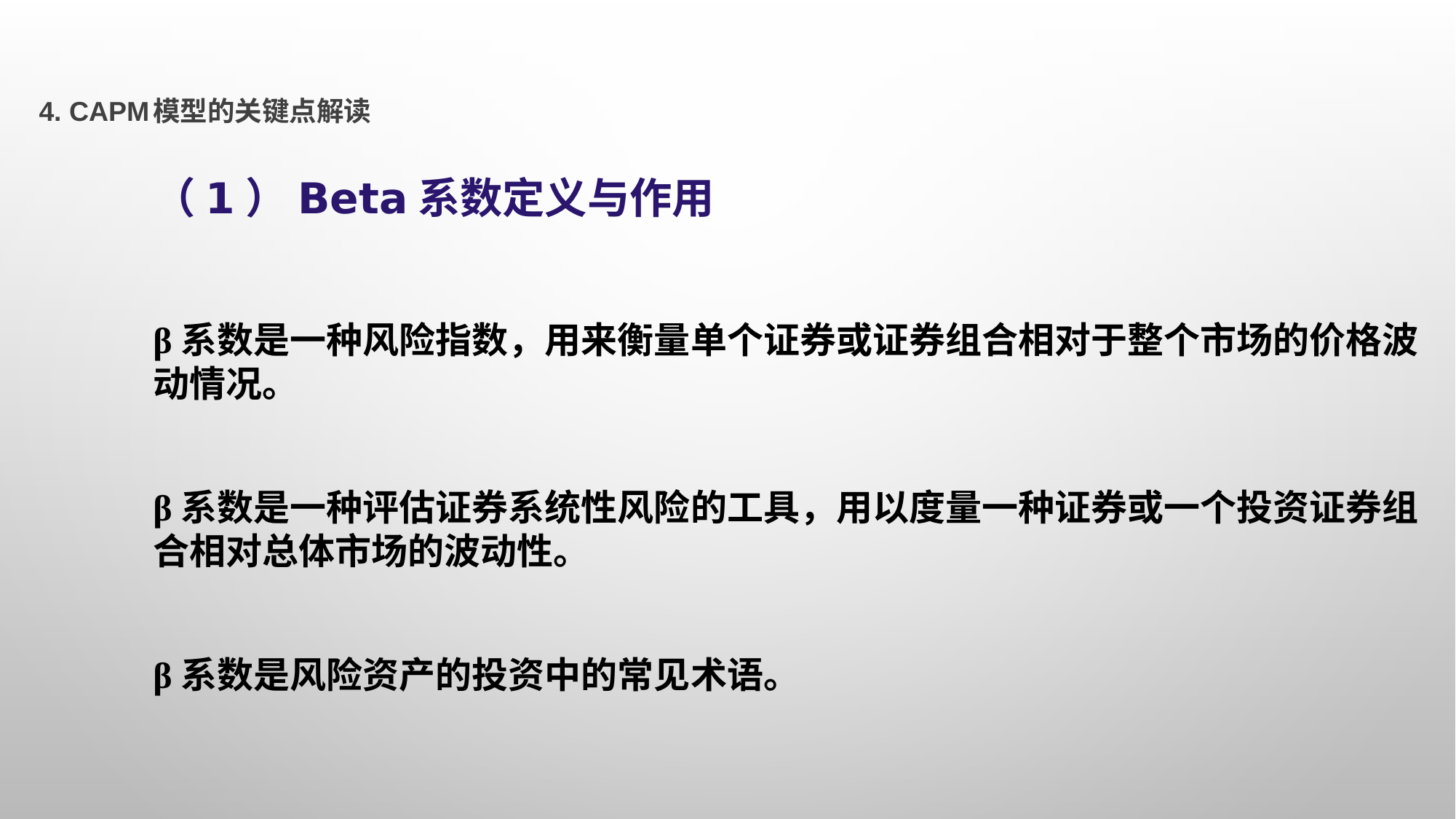

# 4. CAPM模型的关键点解读

（1）Beta系数定义与作用
β系数是一种风险指数，用来衡量单个证券或证券组合相对于整个市场的价格波动情况。

β系数是一种评估证券系统性风险的工具，用以度量一种证券或一个投资证券组合相对总体市场的波动性。

β系数是风险资产的投资中的常见术语。